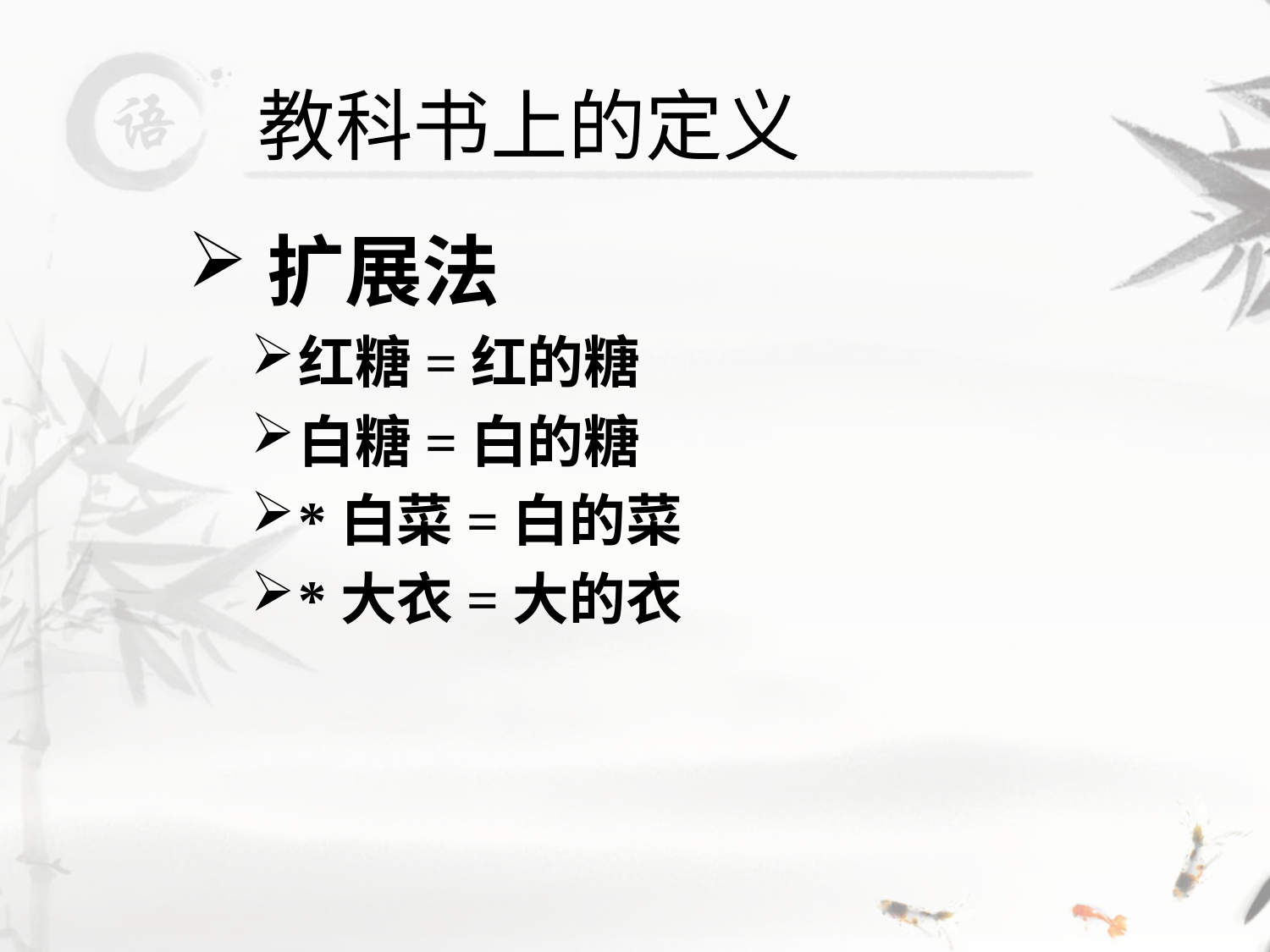

# 教科书上的定义
扩展法
红糖=红的糖
白糖=白的糖
*白菜=白的菜
*大衣=大的衣